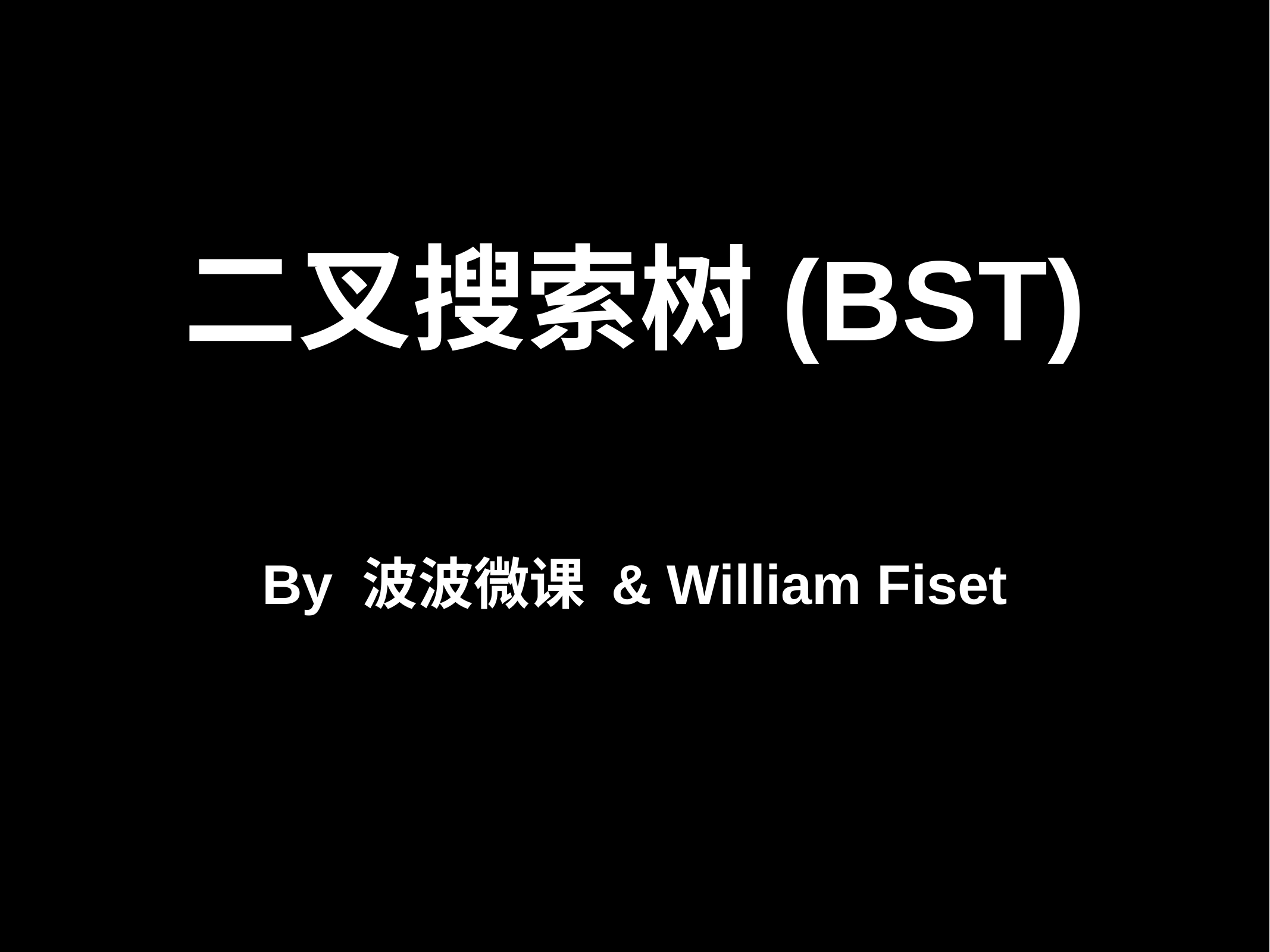

# 二叉搜索树(BST)
By 波波微课 & William Fiset